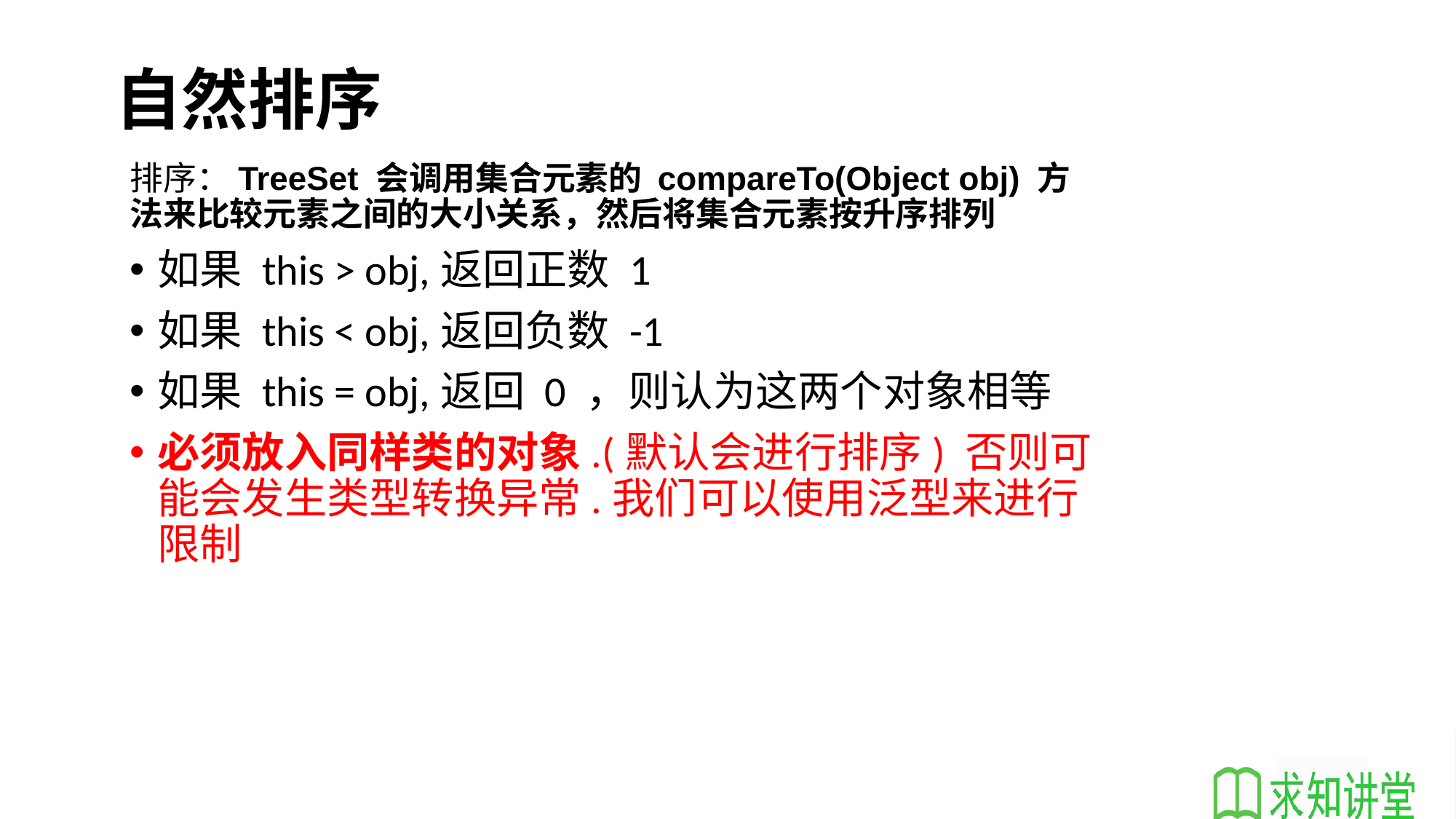

# 自然排序
排序：TreeSet 会调用集合元素的 compareTo(Object obj) 方法来比较元素之间的大小关系，然后将集合元素按升序排列
如果 this > obj,返回正数 1
如果 this < obj,返回负数 -1
如果 this = obj,返回 0 ，则认为这两个对象相等
必须放入同样类的对象.(默认会进行排序) 否则可能会发生类型转换异常.我们可以使用泛型来进行限制